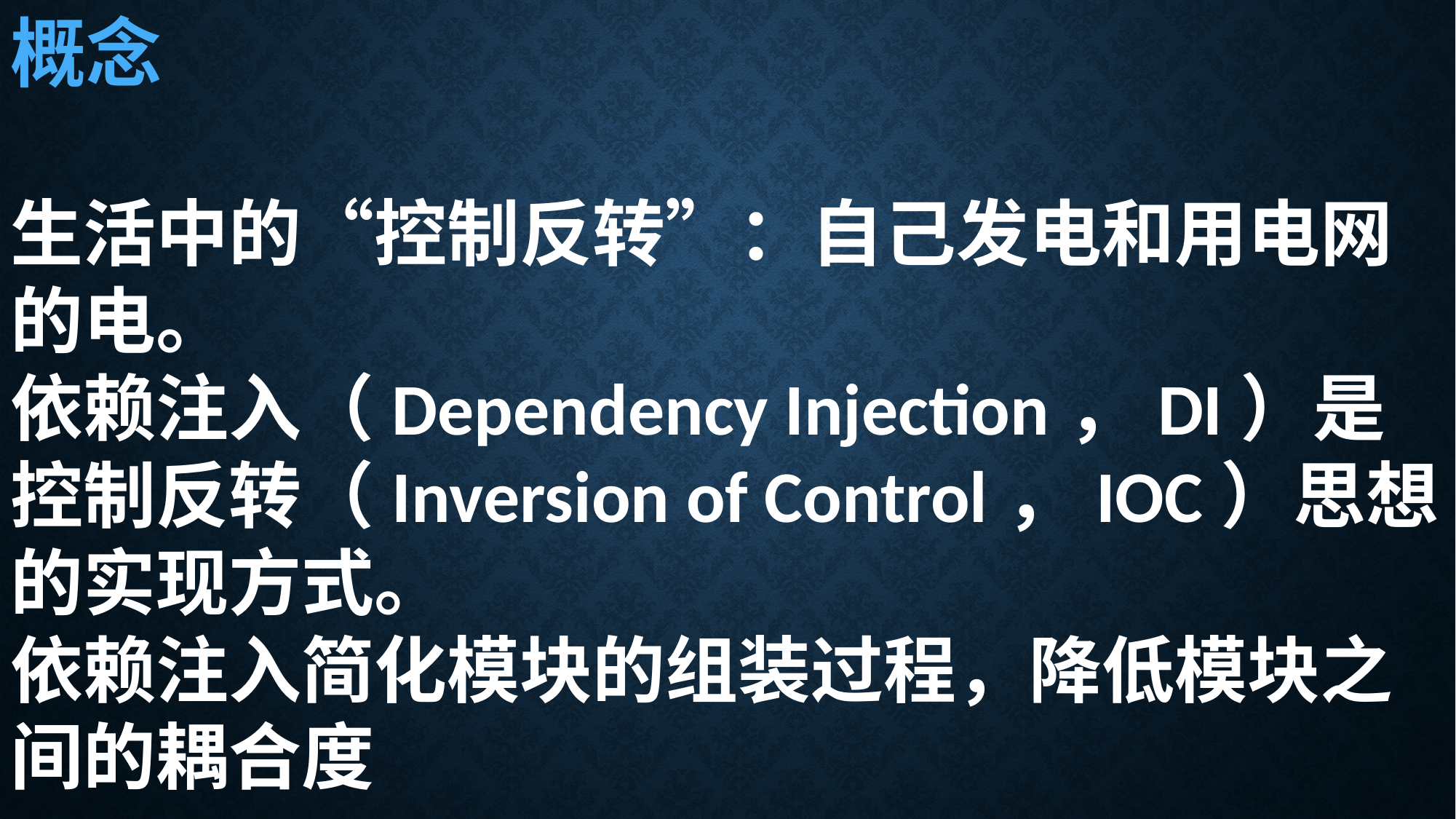

概念

生活中的“控制反转”：自己发电和用电网的电。
依赖注入（Dependency Injection，DI）是控制反转（Inversion of Control，IOC）思想的实现方式。
依赖注入简化模块的组装过程，降低模块之间的耦合度